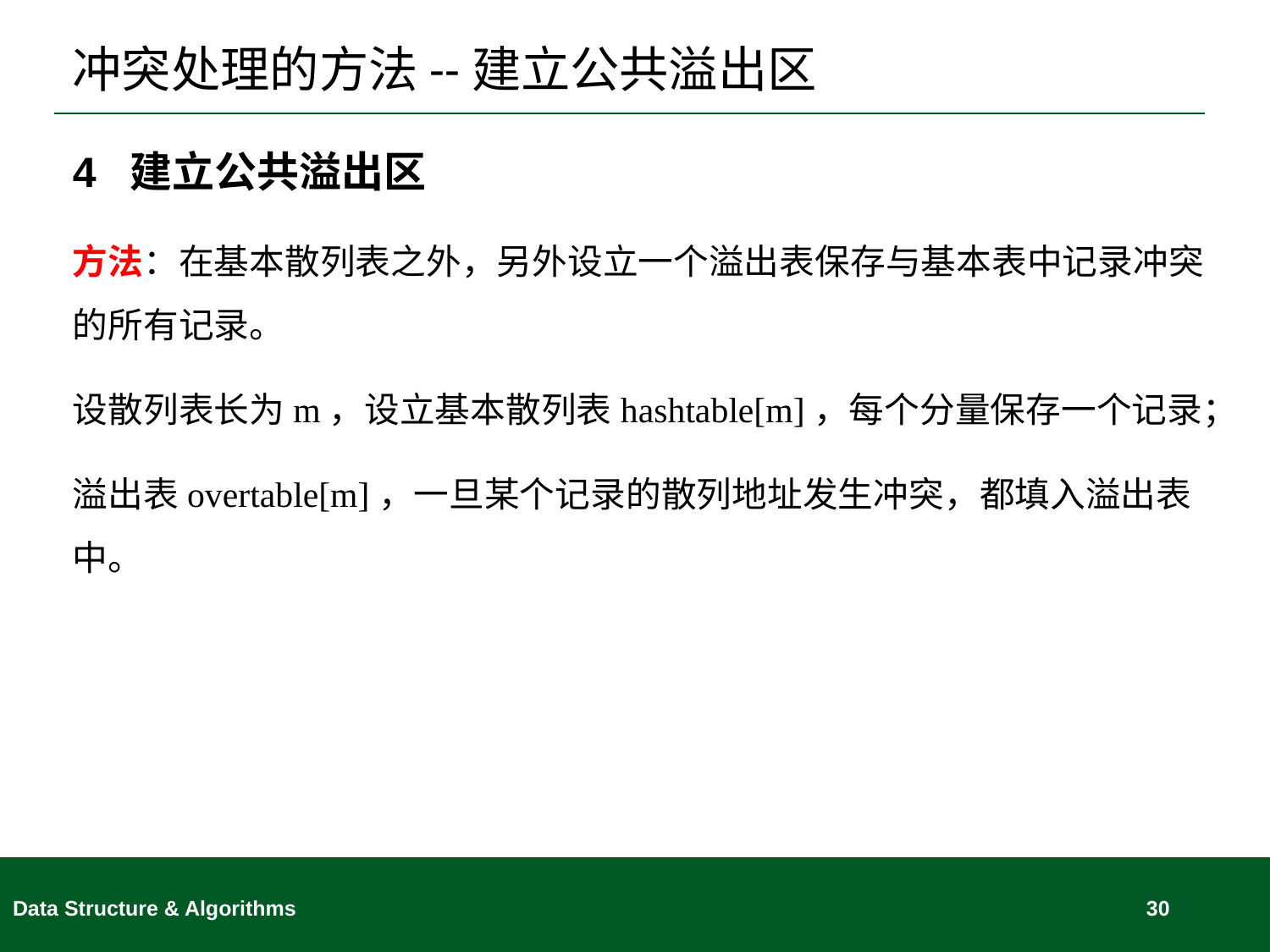

# 冲突处理的方法--建立公共溢出区
4  建立公共溢出区
方法：在基本散列表之外，另外设立一个溢出表保存与基本表中记录冲突的所有记录。
设散列表长为m，设立基本散列表hashtable[m]，每个分量保存一个记录；
溢出表overtable[m]，一旦某个记录的散列地址发生冲突，都填入溢出表中。

Data Structure & Algorithms
30